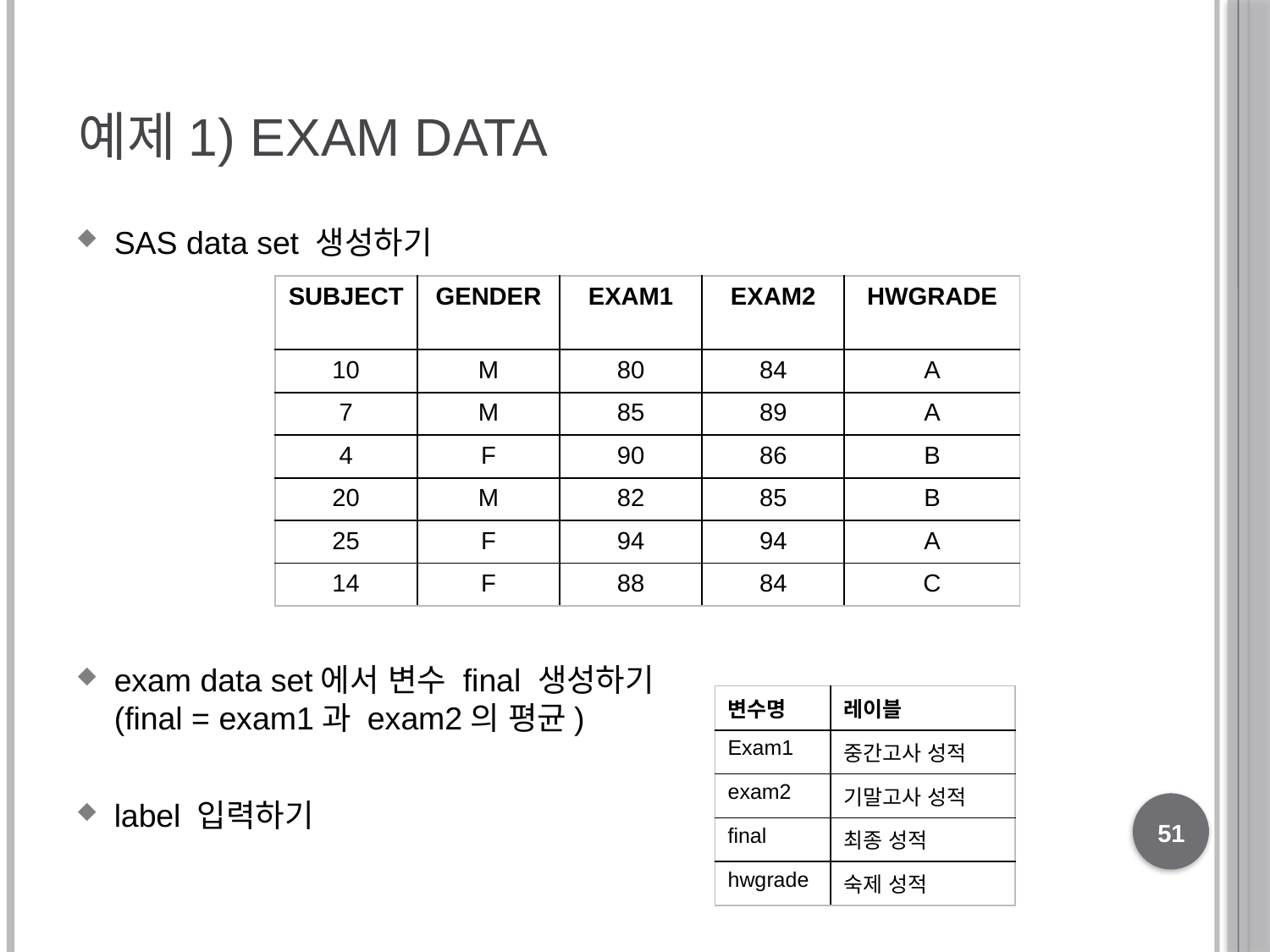

# 예제1) exam data
SAS data set 생성하기

exam data set에서 변수 final 생성하기
(final = exam1과 exam2의 평균)

label 입력하기
| SUBJECT | GENDER | EXAM1 | EXAM2 | HWGRADE |
| --- | --- | --- | --- | --- |
| 10 | M | 80 | 84 | A |
| 7 | M | 85 | 89 | A |
| 4 | F | 90 | 86 | B |
| 20 | M | 82 | 85 | B |
| 25 | F | 94 | 94 | A |
| 14 | F | 88 | 84 | C |
| 변수명 | 레이블 |
| --- | --- |
| Exam1 | 중간고사 성적 |
| exam2 | 기말고사 성적 |
| final | 최종 성적 |
| hwgrade | 숙제 성적 |
51